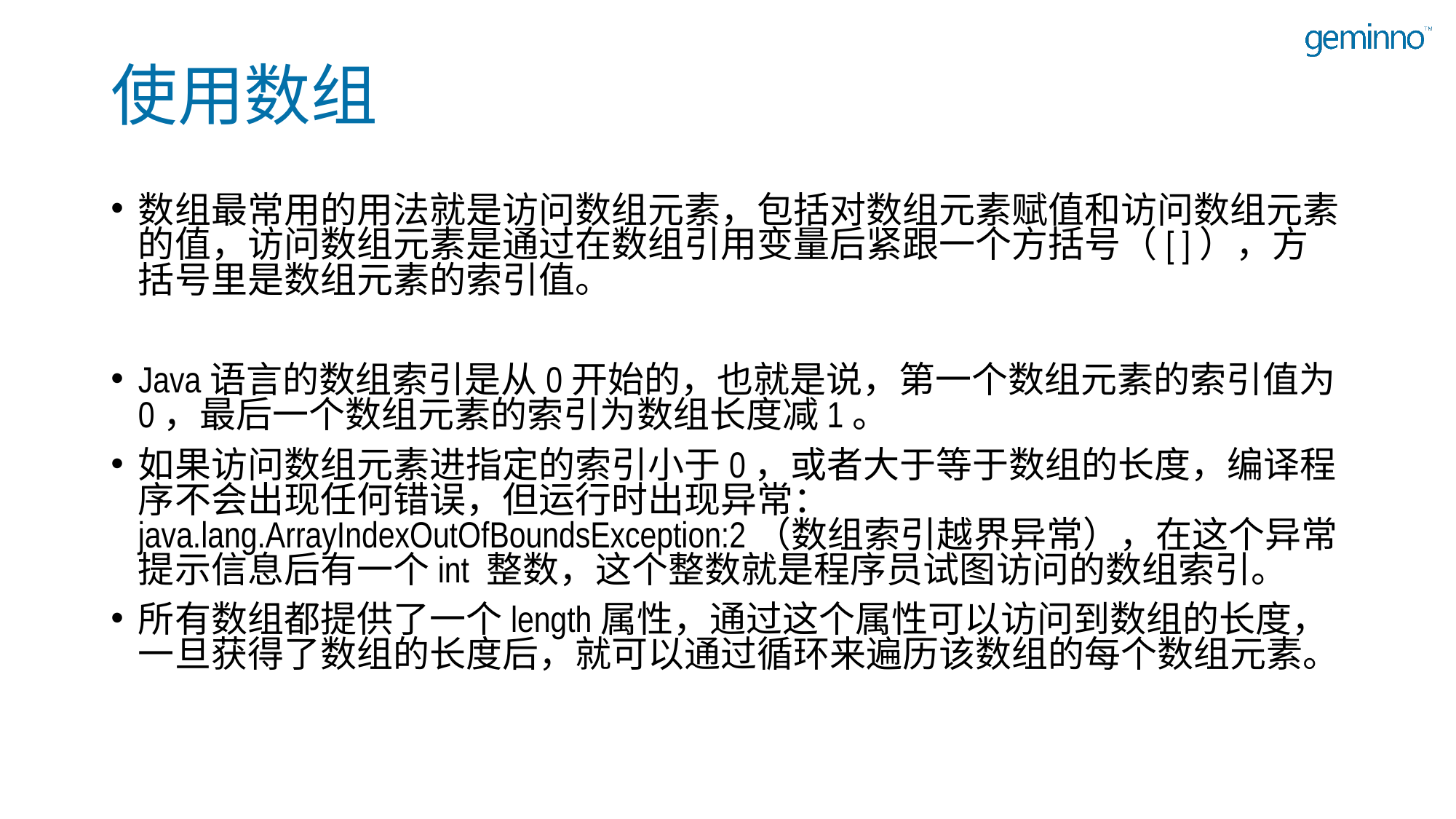

# 使用数组
数组最常用的用法就是访问数组元素，包括对数组元素赋值和访问数组元素的值，访问数组元素是通过在数组引用变量后紧跟一个方括号（[ ]），方括号里是数组元素的索引值。

Java语言的数组索引是从0开始的，也就是说，第一个数组元素的索引值为0，最后一个数组元素的索引为数组长度减1。
如果访问数组元素进指定的索引小于0，或者大于等于数组的长度，编译程序不会出现任何错误，但运行时出现异常：java.lang.ArrayIndexOutOfBoundsException:2（数组索引越界异常），在这个异常提示信息后有一个int 整数，这个整数就是程序员试图访问的数组索引。
所有数组都提供了一个length属性，通过这个属性可以访问到数组的长度，一旦获得了数组的长度后，就可以通过循环来遍历该数组的每个数组元素。